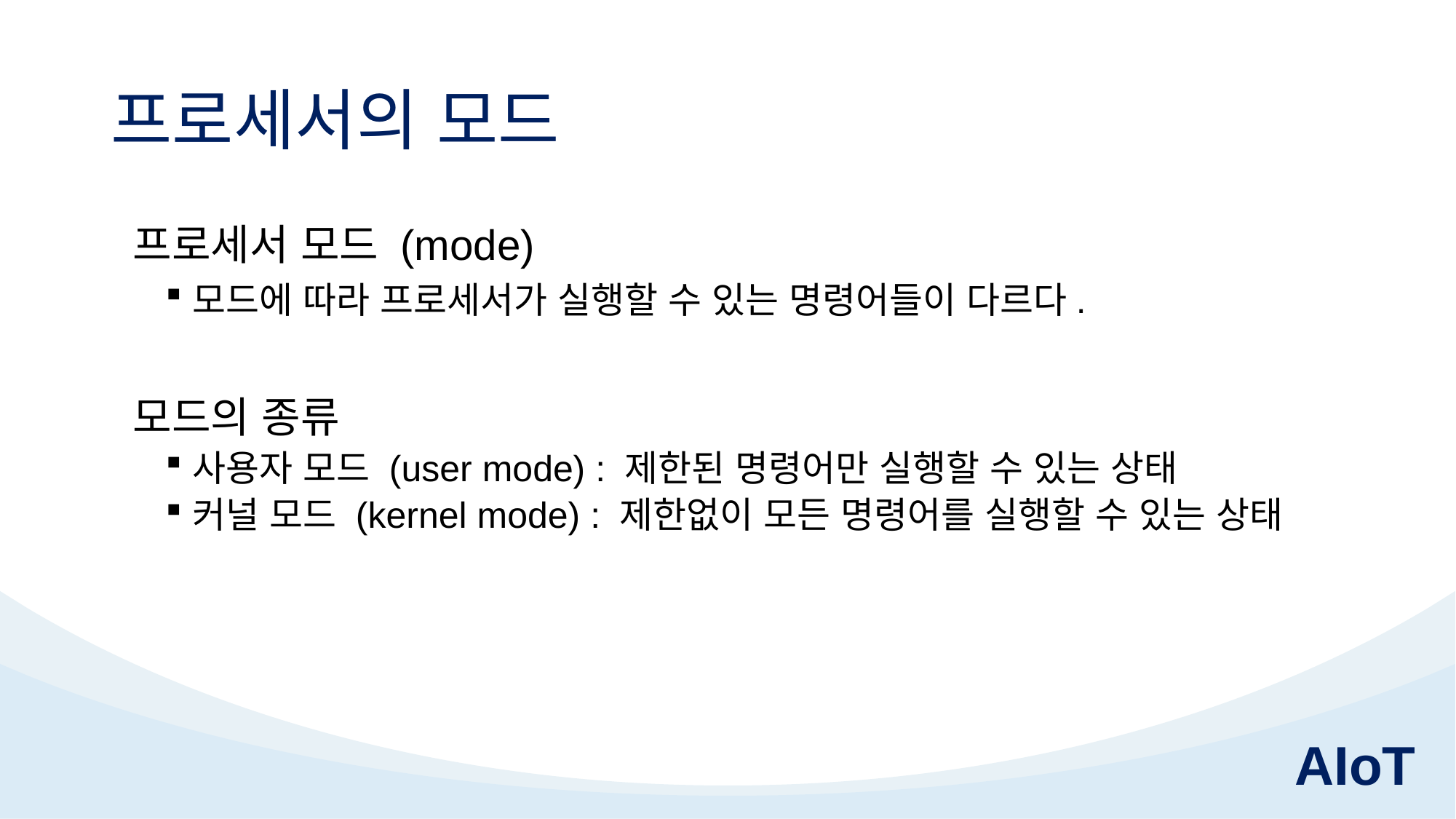

# 프로세서의 모드
 프로세서 모드 (mode)
모드에 따라 프로세서가 실행할 수 있는 명령어들이 다르다.

 모드의 종류
사용자 모드 (user mode) : 제한된 명령어만 실행할 수 있는 상태
커널 모드 (kernel mode) : 제한없이 모든 명령어를 실행할 수 있는 상태